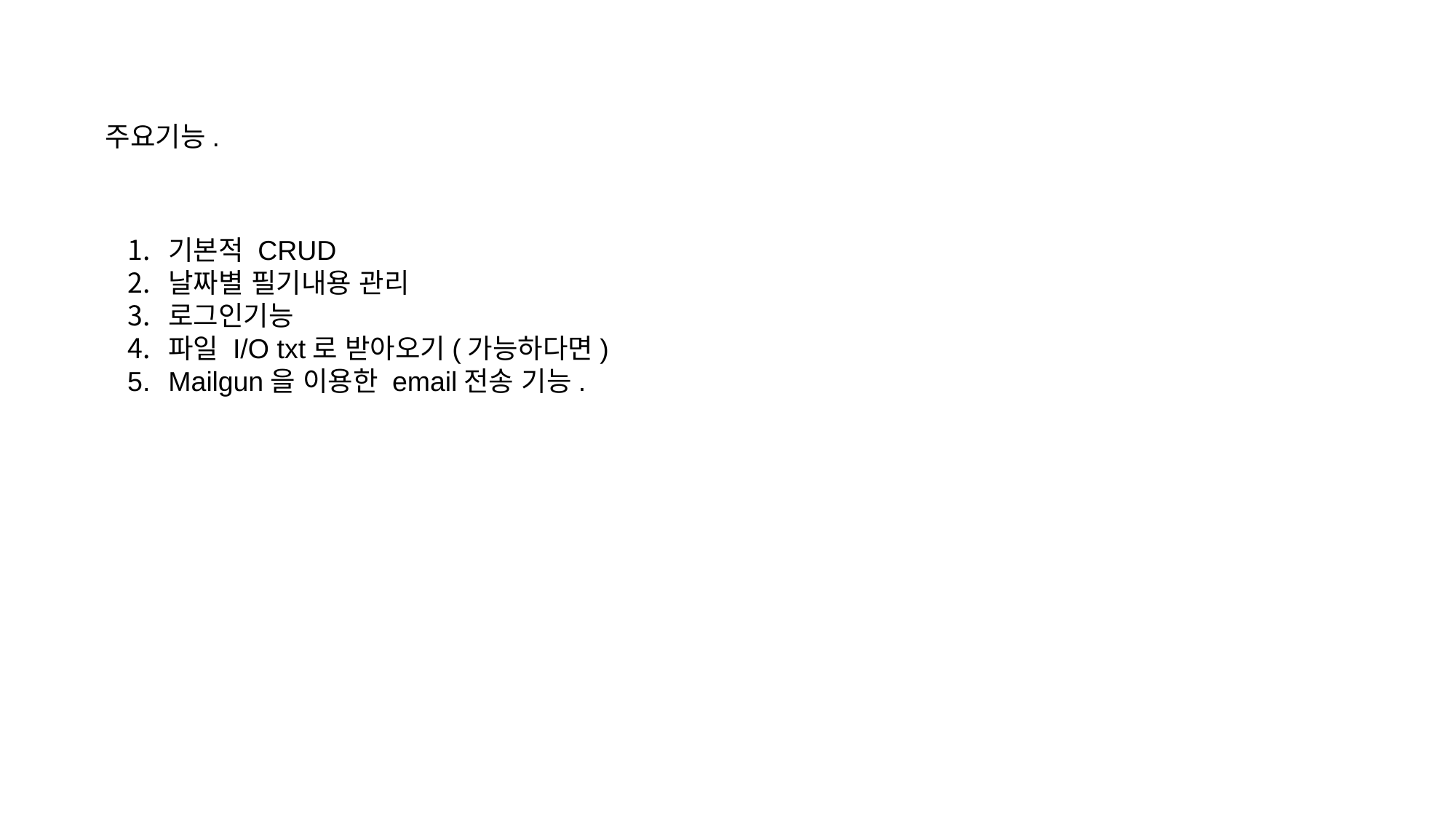

주요기능.
기본적 CRUD
날짜별 필기내용 관리
로그인기능
파일 I/O txt로 받아오기(가능하다면)
Mailgun을 이용한 email전송 기능.